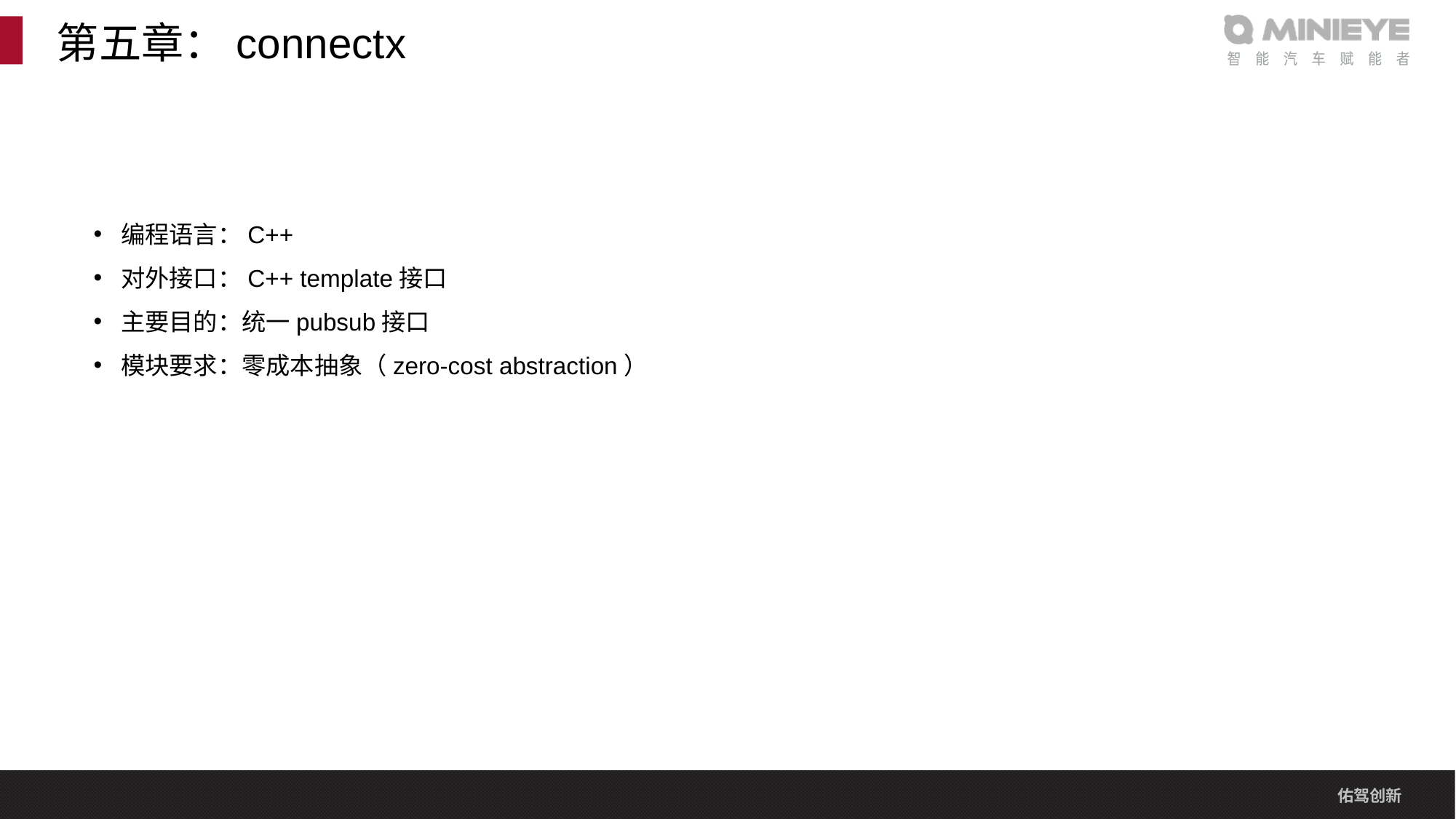

# 第五章：connectx

编程语言：C++
对外接口：C++ template接口
主要目的：统一pubsub接口
模块要求：零成本抽象（zero-cost abstraction）